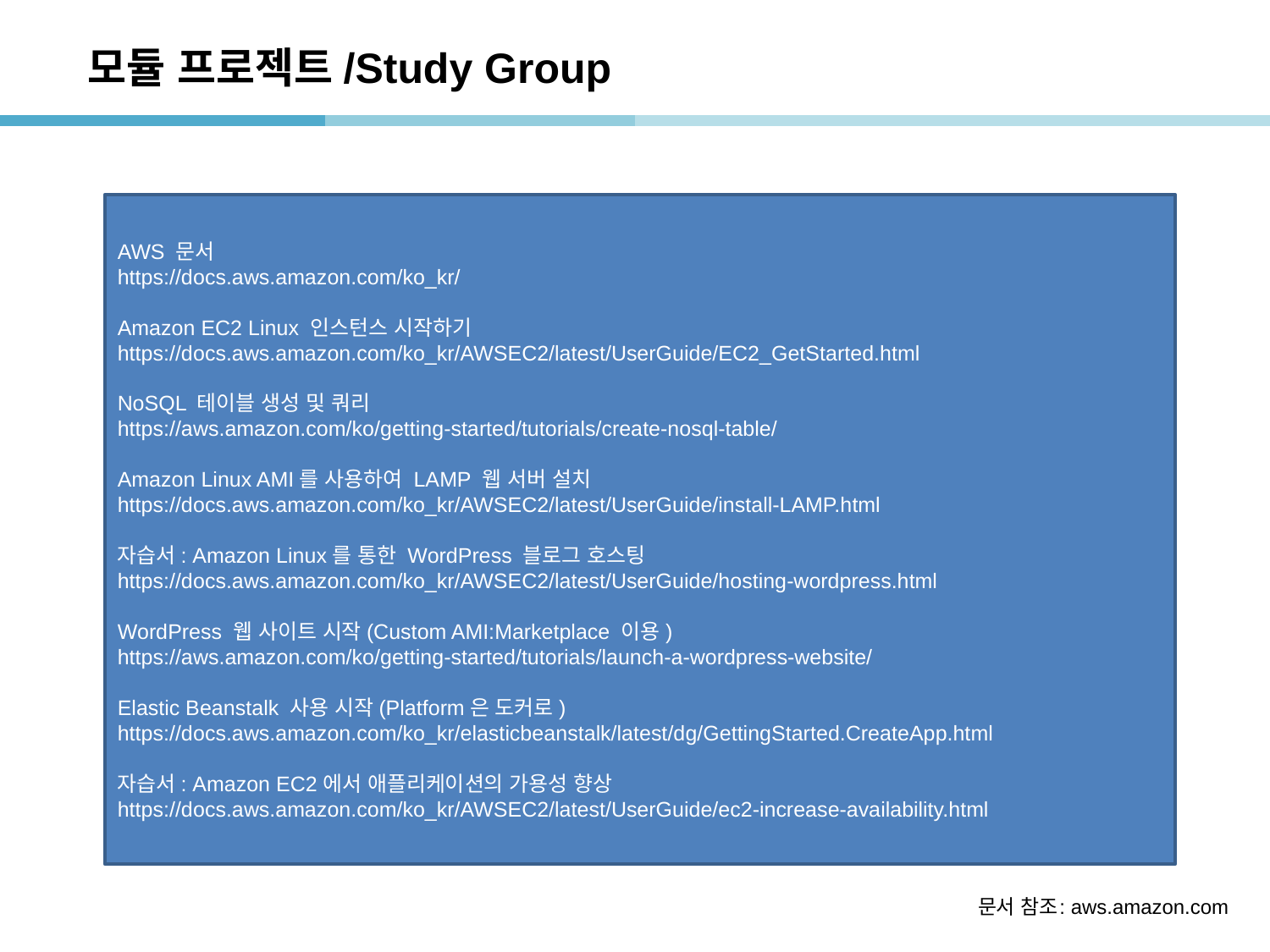

# 모듈 프로젝트/Study Group
AWS 문서
https://docs.aws.amazon.com/ko_kr/

Amazon EC2 Linux 인스턴스 시작하기
https://docs.aws.amazon.com/ko_kr/AWSEC2/latest/UserGuide/EC2_GetStarted.html

NoSQL 테이블 생성 및 쿼리
https://aws.amazon.com/ko/getting-started/tutorials/create-nosql-table/

Amazon Linux AMI를 사용하여 LAMP 웹 서버 설치
https://docs.aws.amazon.com/ko_kr/AWSEC2/latest/UserGuide/install-LAMP.html

자습서: Amazon Linux를 통한 WordPress 블로그 호스팅
https://docs.aws.amazon.com/ko_kr/AWSEC2/latest/UserGuide/hosting-wordpress.html

WordPress 웹 사이트 시작(Custom AMI:Marketplace 이용)
https://aws.amazon.com/ko/getting-started/tutorials/launch-a-wordpress-website/

Elastic Beanstalk 사용 시작(Platform은 도커로)
https://docs.aws.amazon.com/ko_kr/elasticbeanstalk/latest/dg/GettingStarted.CreateApp.html

자습서: Amazon EC2에서 애플리케이션의 가용성 향상
https://docs.aws.amazon.com/ko_kr/AWSEC2/latest/UserGuide/ec2-increase-availability.html
문서 참조: aws.amazon.com